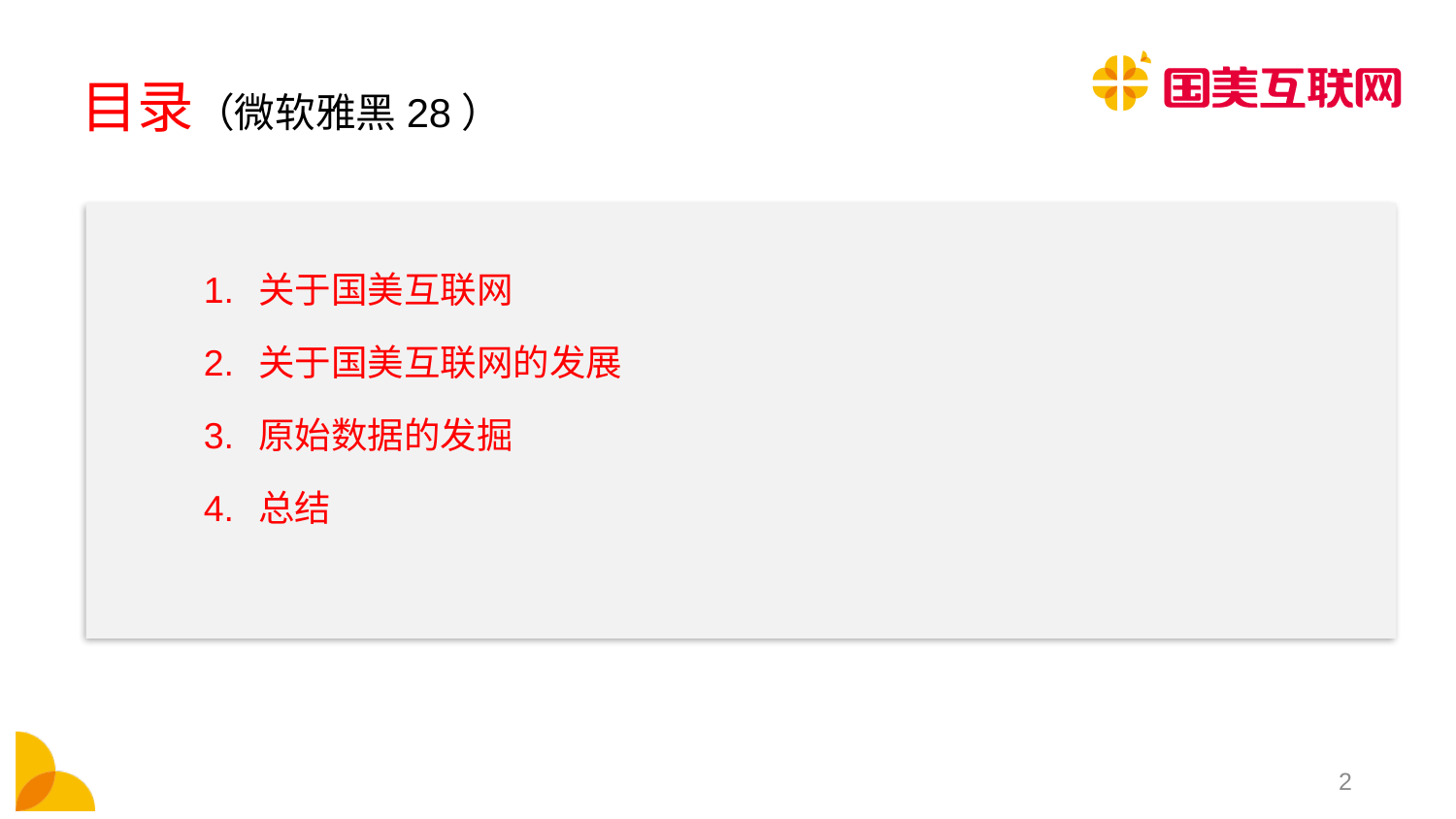

# 目录（微软雅黑28）
关于国美互联网
关于国美互联网的发展
原始数据的发掘
总结
2